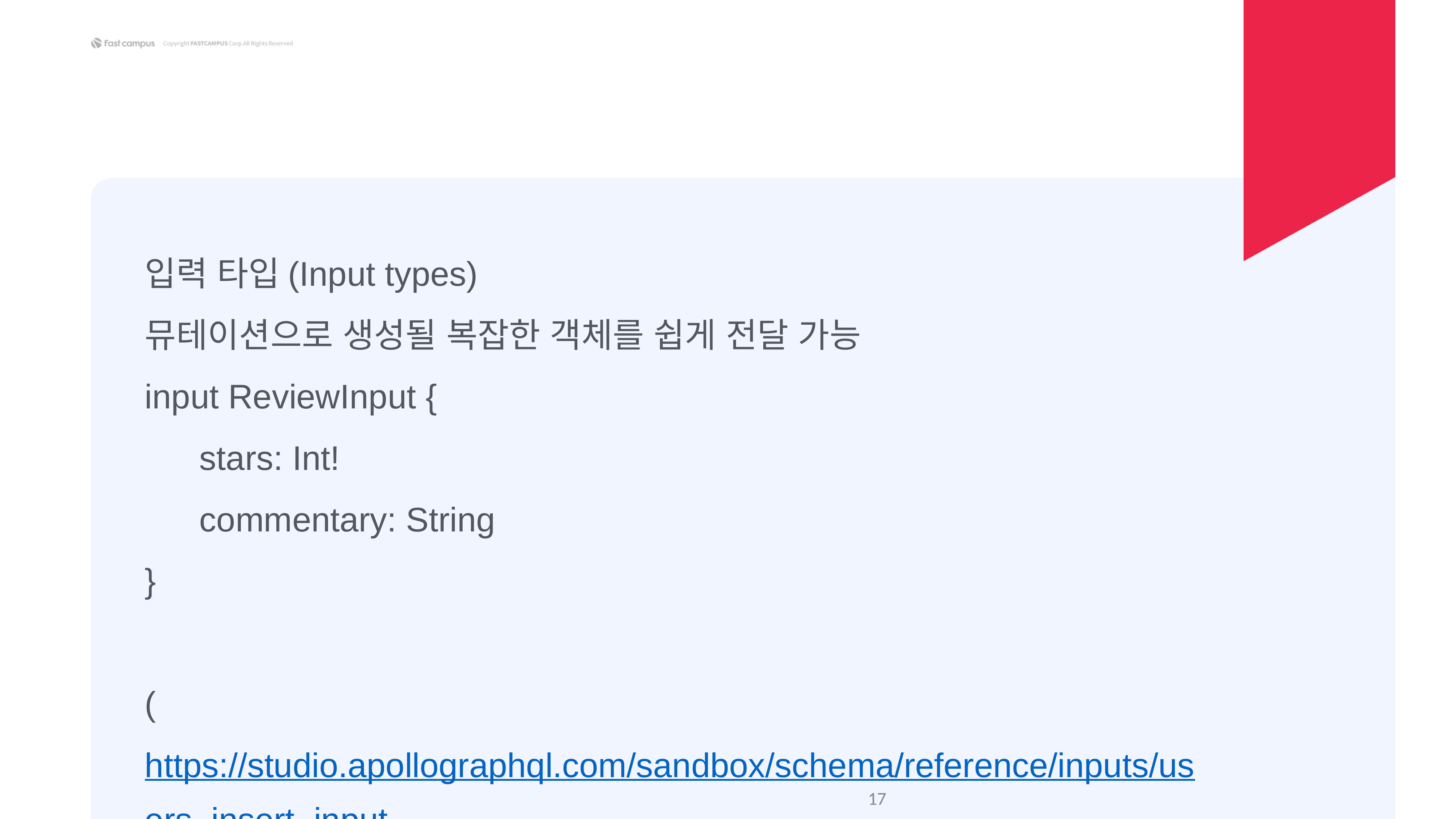

입력 타입(Input types)
뮤테이션으로 생성될 복잡한 객체를 쉽게 전달 가능
input ReviewInput {
	stars: Int!
	commentary: String
}

(https://studio.apollographql.com/sandbox/schema/reference/inputs/users_insert_input)

17